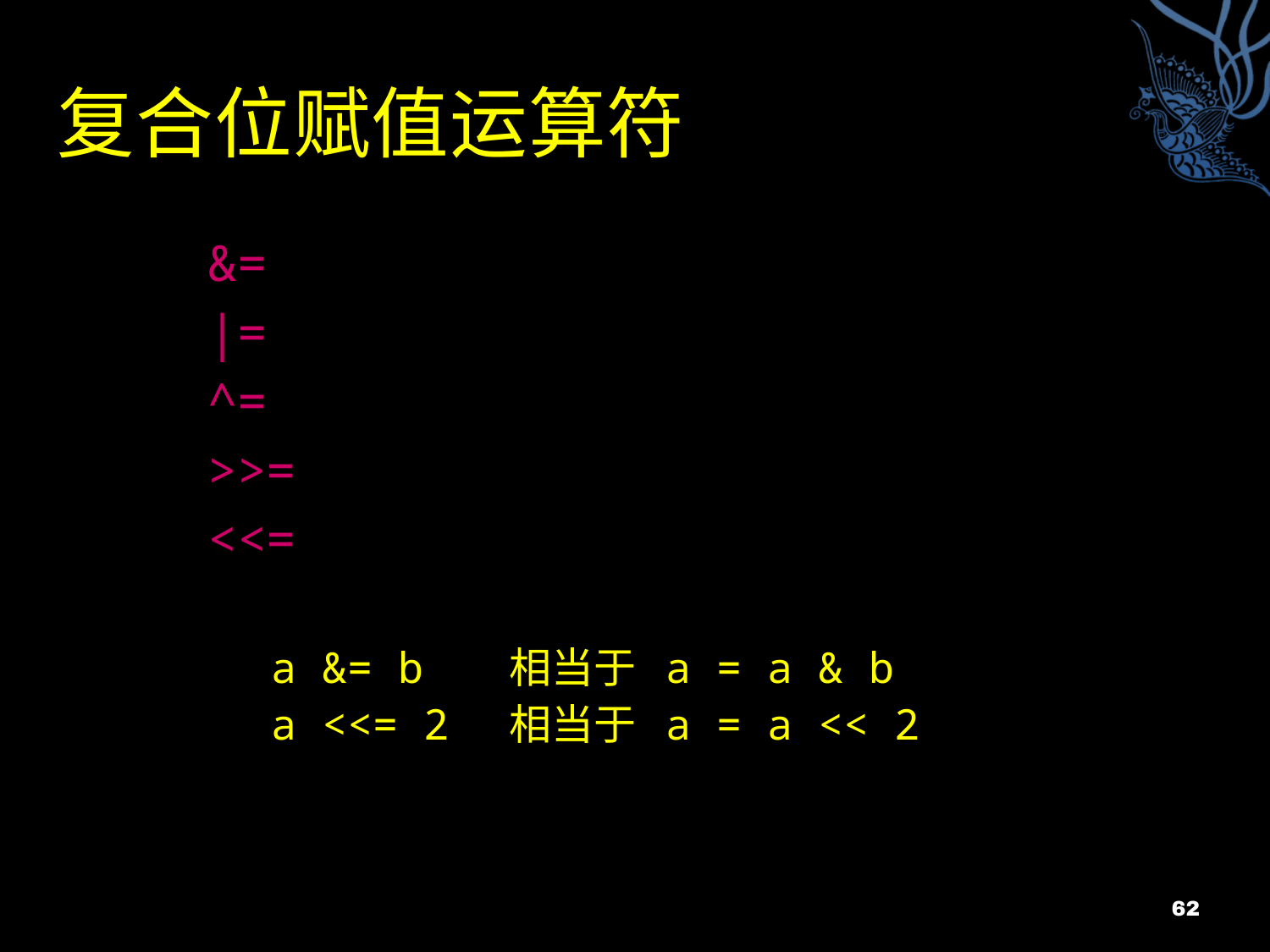

# 复合位赋值运算符
&=
|=
^=
>>=
<<=

a &= b   相当于  a = a & b
a <<= 2  相当于  a = a << 2

62